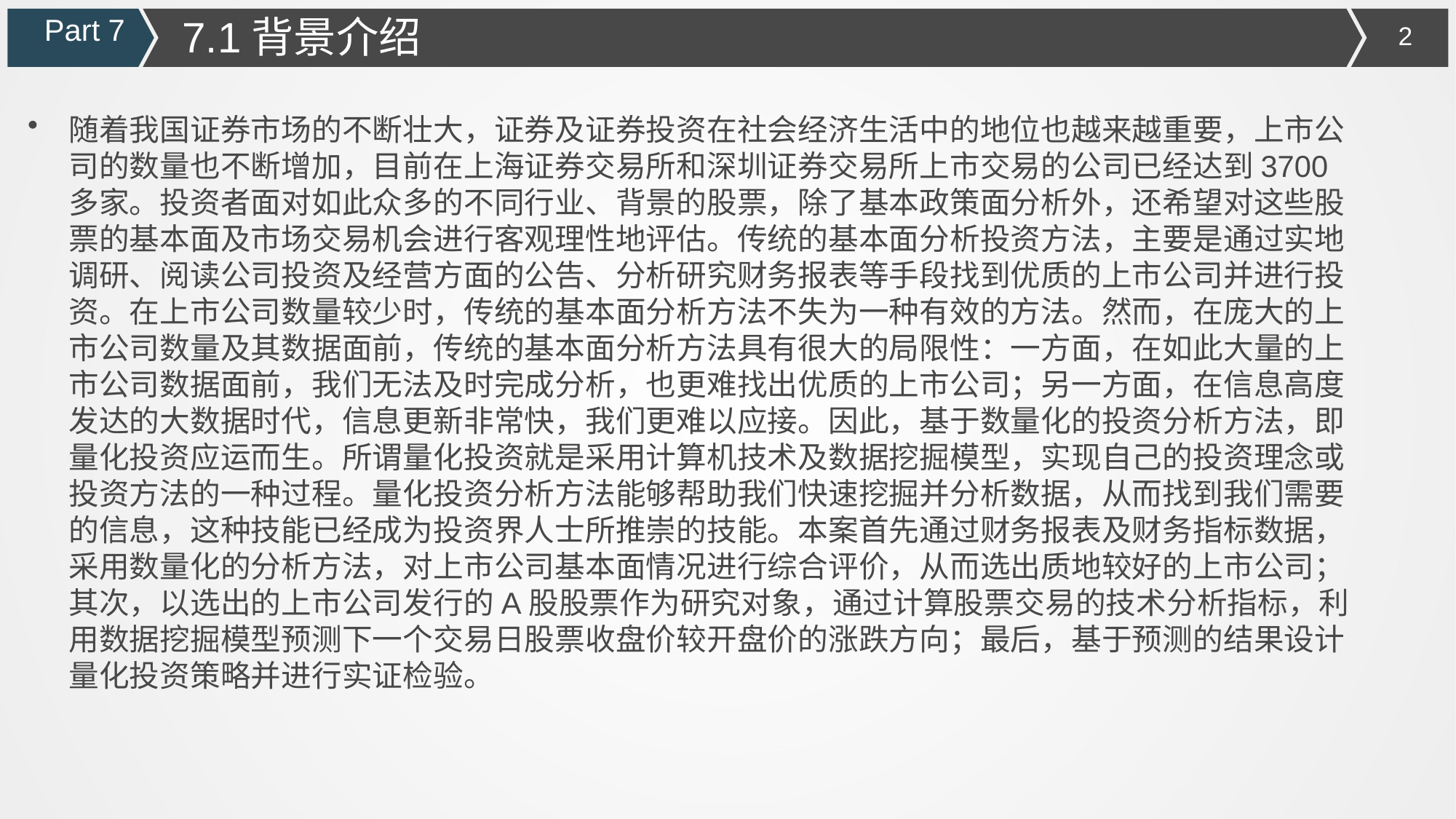

7.1背景介绍
Part 7
随着我国证券市场的不断壮大，证券及证券投资在社会经济生活中的地位也越来越重要，上市公司的数量也不断增加，目前在上海证券交易所和深圳证券交易所上市交易的公司已经达到3700多家。投资者面对如此众多的不同行业、背景的股票，除了基本政策面分析外，还希望对这些股票的基本面及市场交易机会进行客观理性地评估。传统的基本面分析投资方法，主要是通过实地调研、阅读公司投资及经营方面的公告、分析研究财务报表等手段找到优质的上市公司并进行投资。在上市公司数量较少时，传统的基本面分析方法不失为一种有效的方法。然而，在庞大的上市公司数量及其数据面前，传统的基本面分析方法具有很大的局限性：一方面，在如此大量的上市公司数据面前，我们无法及时完成分析，也更难找出优质的上市公司；另一方面，在信息高度发达的大数据时代，信息更新非常快，我们更难以应接。因此，基于数量化的投资分析方法，即量化投资应运而生。所谓量化投资就是采用计算机技术及数据挖掘模型，实现自己的投资理念或投资方法的一种过程。量化投资分析方法能够帮助我们快速挖掘并分析数据，从而找到我们需要的信息，这种技能已经成为投资界人士所推崇的技能。本案首先通过财务报表及财务指标数据，采用数量化的分析方法，对上市公司基本面情况进行综合评价，从而选出质地较好的上市公司；其次，以选出的上市公司发行的A股股票作为研究对象，通过计算股票交易的技术分析指标，利用数据挖掘模型预测下一个交易日股票收盘价较开盘价的涨跌方向；最后，基于预测的结果设计量化投资策略并进行实证检验。